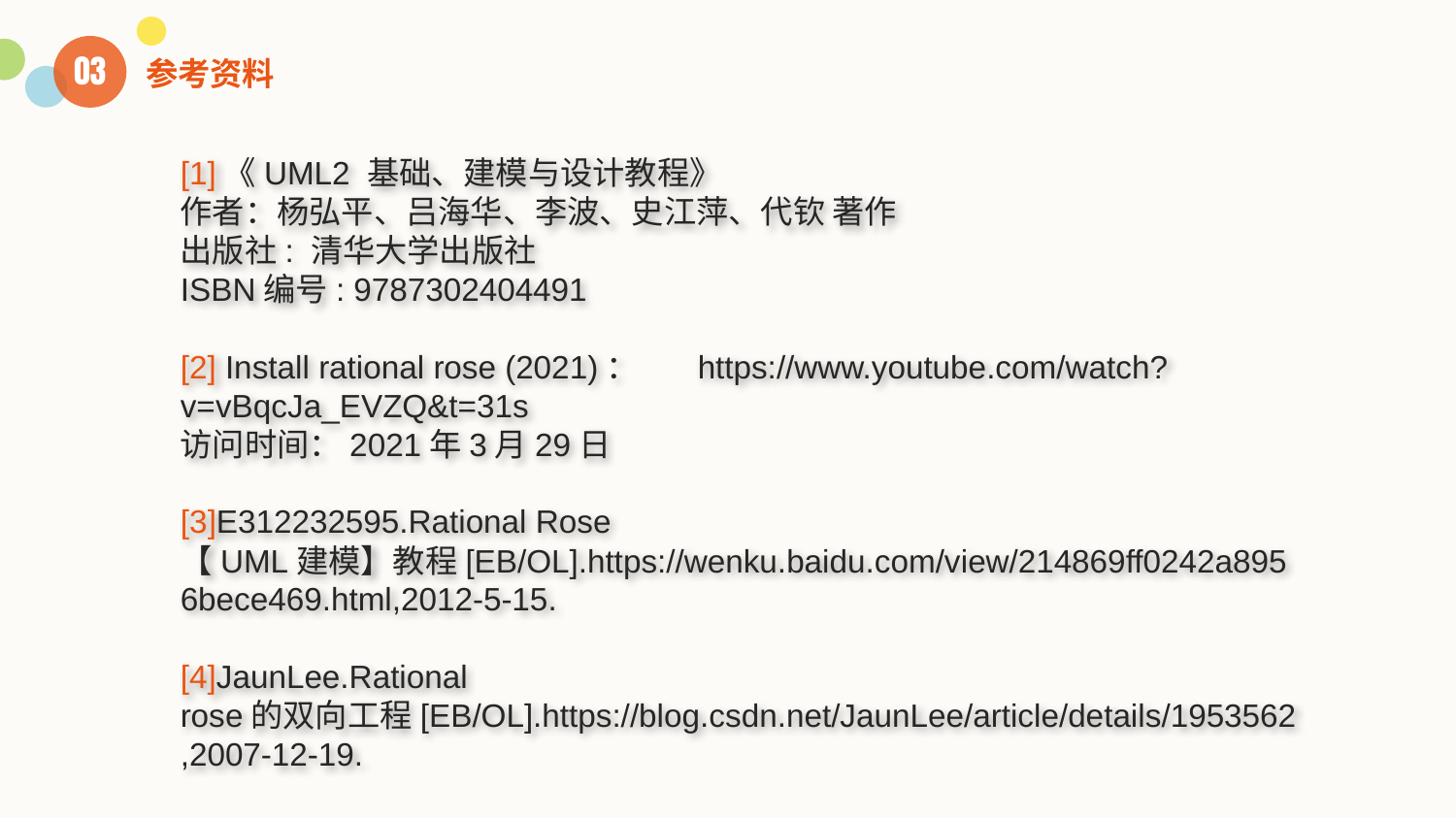

03
参考资料

[1]《UML2 基础、建模与设计教程》
作者：杨弘平、吕海华、李波、史江萍、代钦 著作
出版社: 清华大学出版社
ISBN编号: 9787302404491

[2] Install rational rose (2021)：       https://www.youtube.com/watch?v=vBqcJa_EVZQ&t=31s
访问时间：2021年3月29日

[3]E312232595.Rational Rose 【UML建模】教程[EB/OL].https://wenku.baidu.com/view/214869ff0242a8956bece469.html,2012-5-15.

[4]JaunLee.Rational rose的双向工程[EB/OL].https://blog.csdn.net/JaunLee/article/details/1953562,2007-12-19.